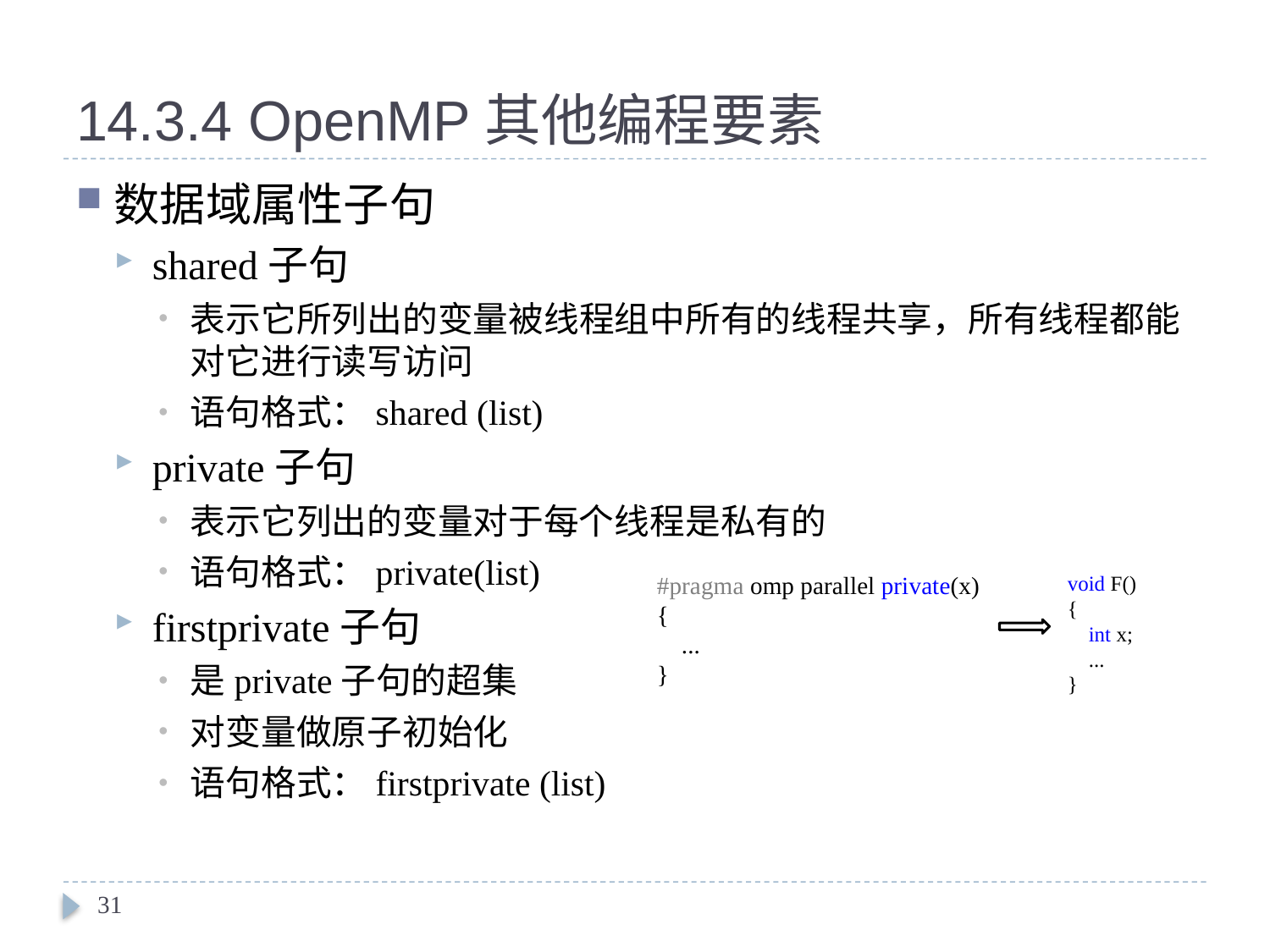

# 14.3.4 OpenMP其他编程要素
数据域属性子句
shared子句
表示它所列出的变量被线程组中所有的线程共享，所有线程都能对它进行读写访问
语句格式：shared (list)
private子句
表示它列出的变量对于每个线程是私有的
语句格式：private(list)
firstprivate子句
是private子句的超集
对变量做原子初始化
语句格式：firstprivate (list)
#pragma omp parallel private(x)
{
    ...
}
void F()
{
    int x;
    ...
}

31